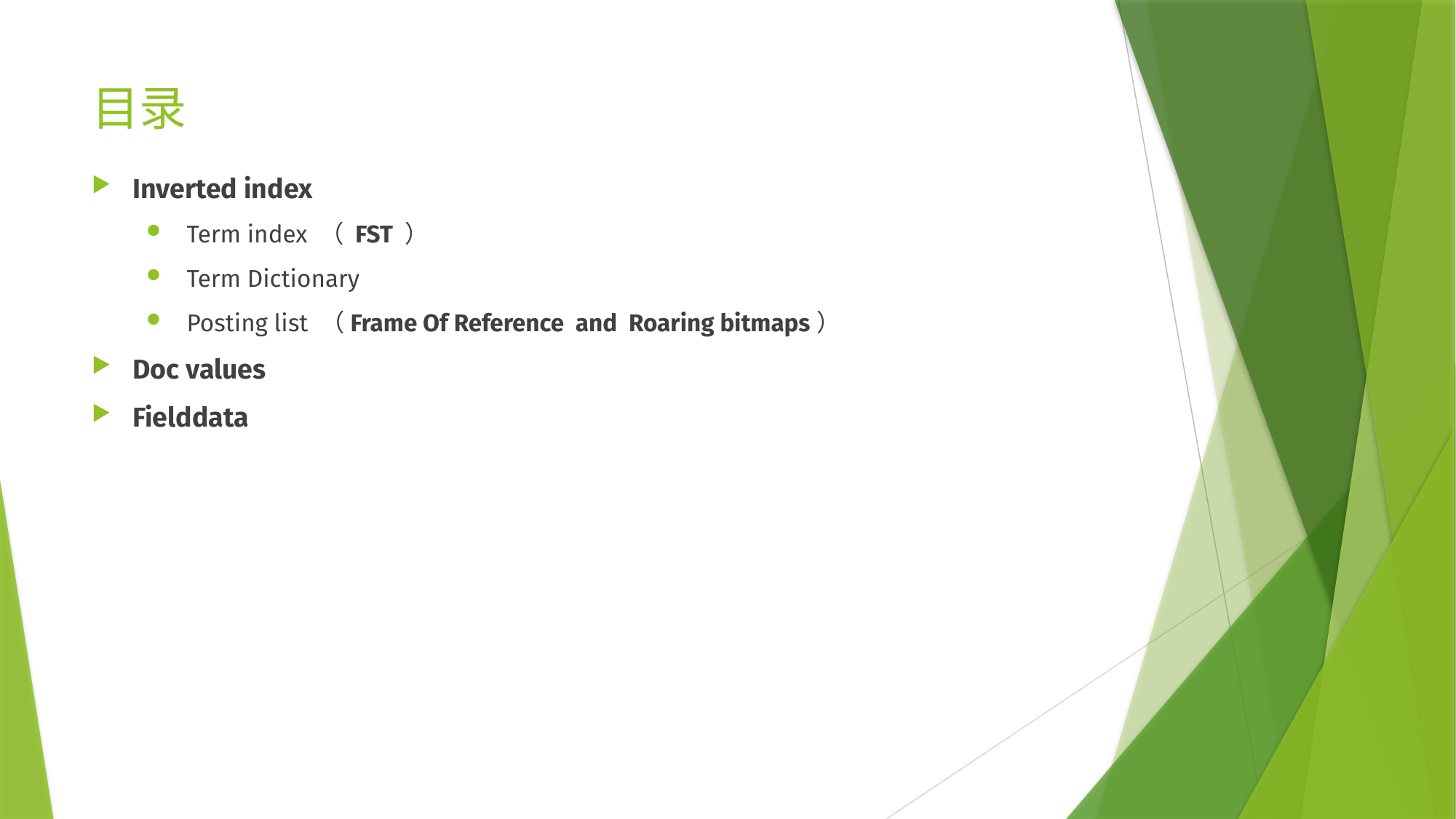

# 目录
Inverted index
 Term index （ FST ）
 Term Dictionary
 Posting list （Frame Of Reference  and  Roaring bitmaps）
Doc values
Fielddata